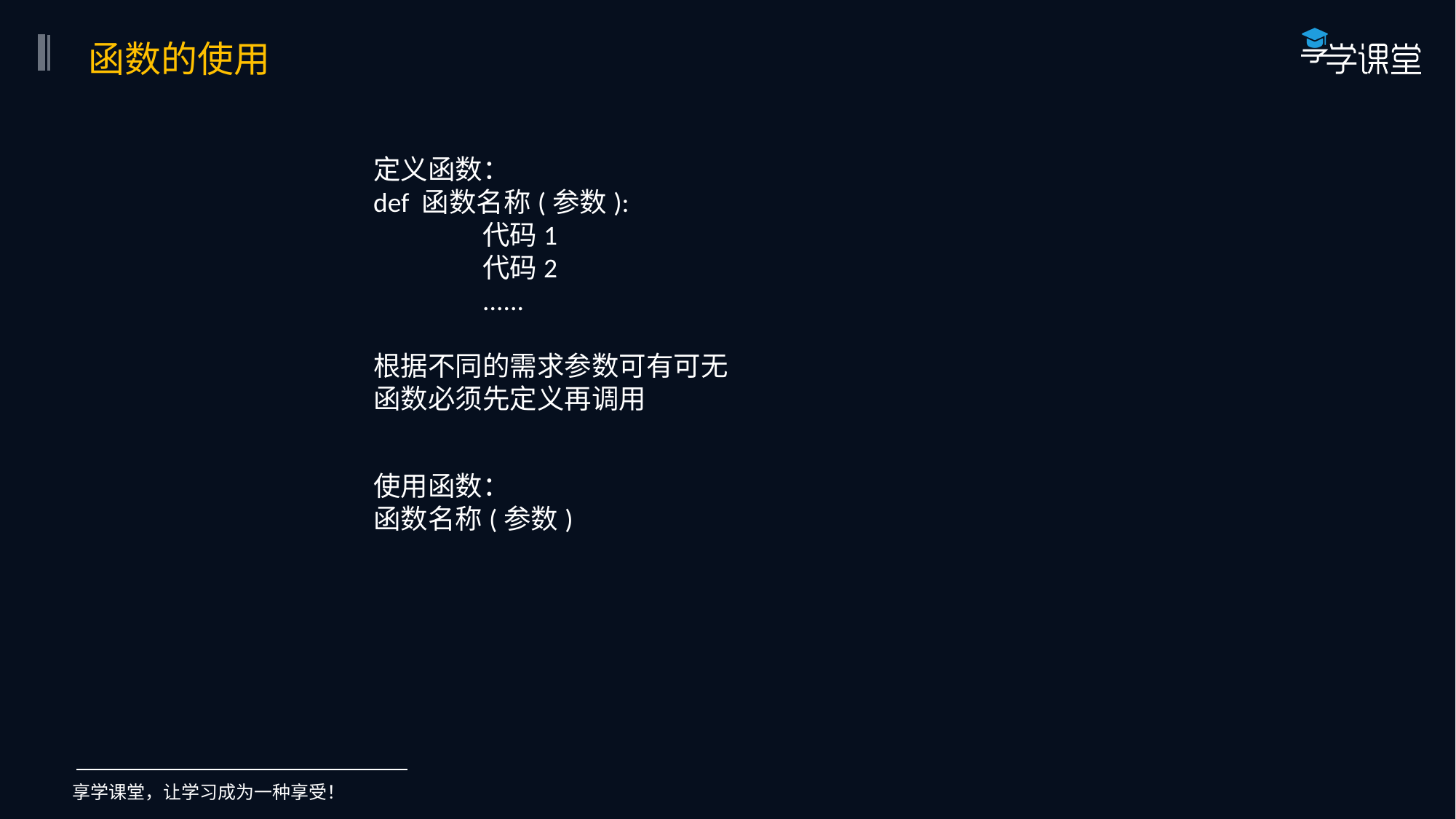

函数的使用
定义函数：
def 函数名称(参数):
	代码1
	代码2
	......

根据不同的需求参数可有可无
函数必须先定义再调用
使用函数：
函数名称(参数)